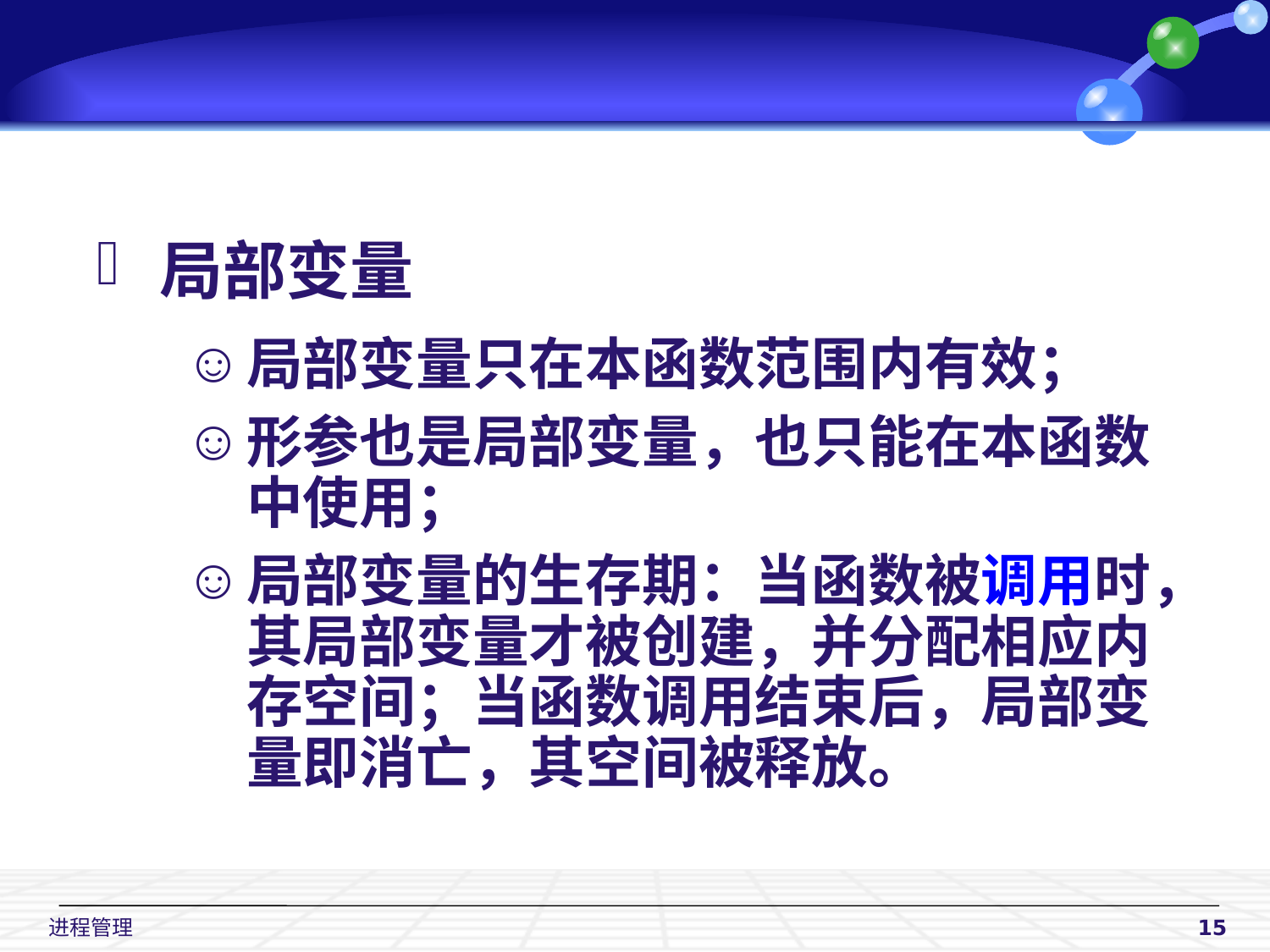

局部变量
局部变量只在本函数范围内有效；
形参也是局部变量，也只能在本函数中使用；
局部变量的生存期：当函数被调用时，其局部变量才被创建，并分配相应内存空间；当函数调用结束后，局部变量即消亡，其空间被释放。
   进程管理
15